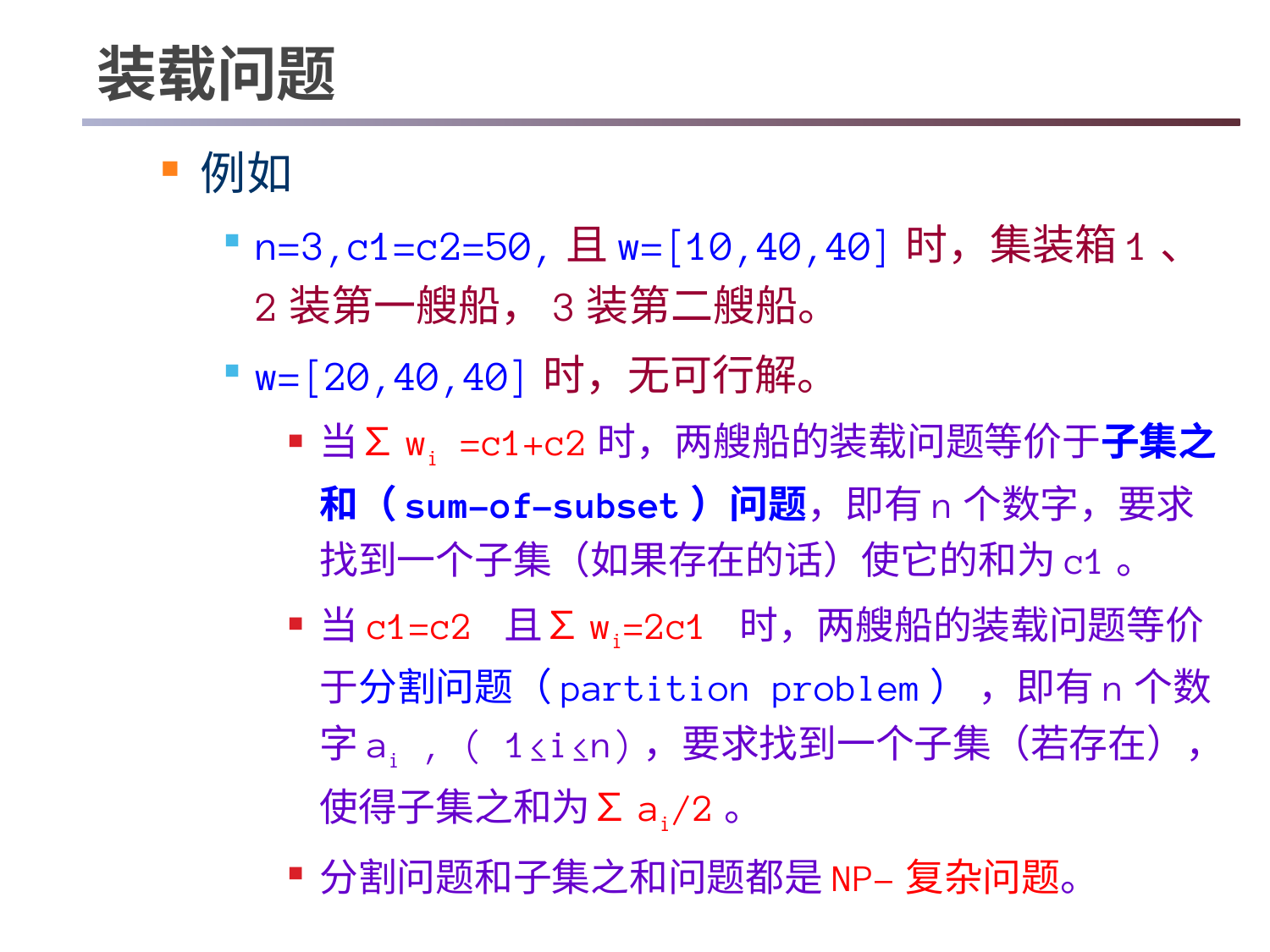

# 装载问题
例如
n=3,c1=c2=50,且w=[10,40,40]时，集装箱1、2装第一艘船，3装第二艘船。
w=[20,40,40]时，无可行解。
当∑wi =c1+c2时，两艘船的装载问题等价于子集之和（sum-of-subset）问题，即有n个数字，要求找到一个子集（如果存在的话）使它的和为c1。
当c1=c2 且∑wi=2c1 时，两艘船的装载问题等价于分割问题（partition problem） ，即有n个数字ai , ( 1≤i≤n)，要求找到一个子集（若存在），使得子集之和为∑ai/2。
分割问题和子集之和问题都是NP-复杂问题。